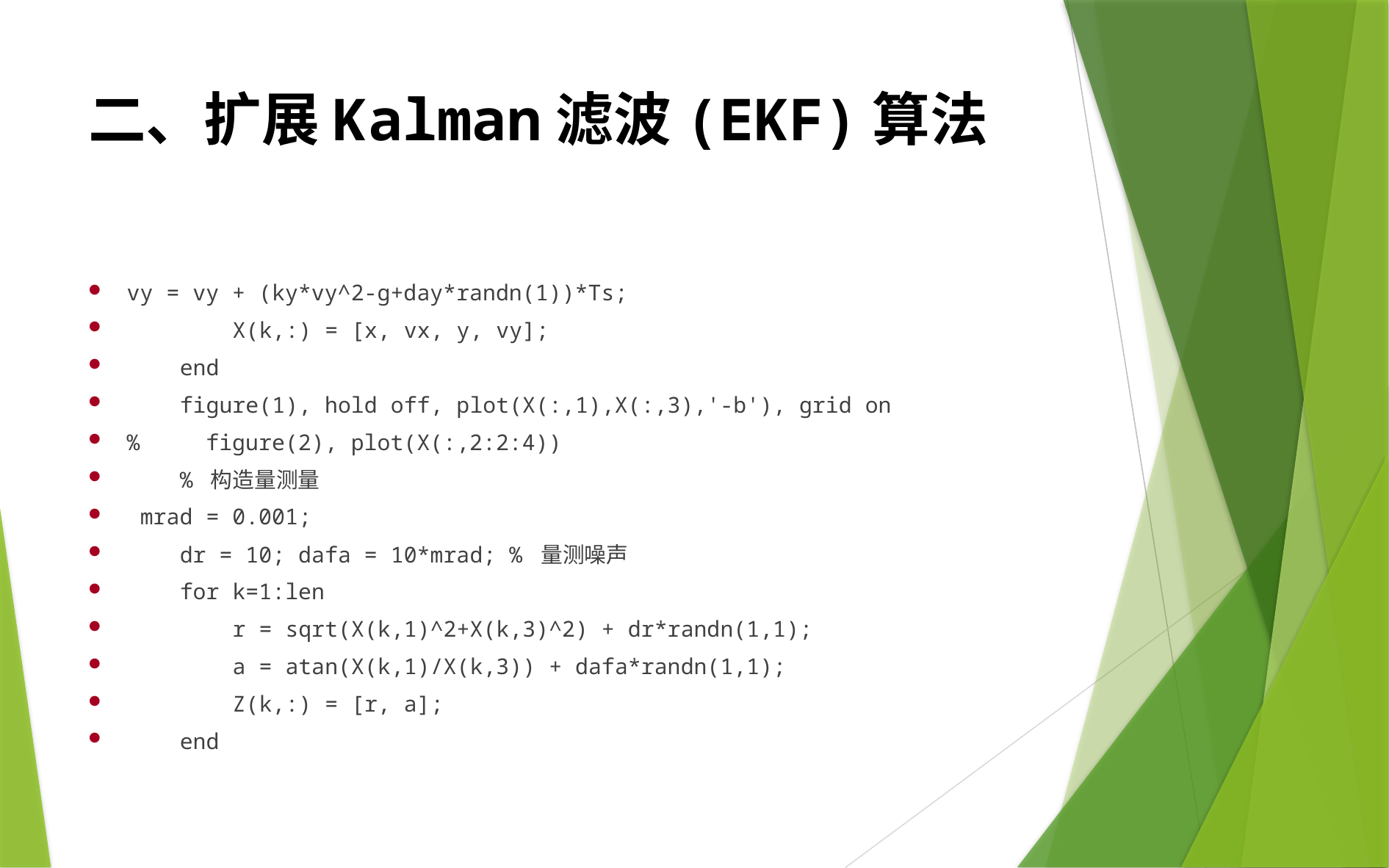

# 二、扩展Kalman滤波(EKF)算法
vy = vy + (ky*vy^2-g+day*randn(1))*Ts;
        X(k,:) = [x, vx, y, vy];
    end
    figure(1), hold off, plot(X(:,1),X(:,3),'-b'), grid on
%     figure(2), plot(X(:,2:2:4))
    % 构造量测量
 mrad = 0.001;
    dr = 10; dafa = 10*mrad; % 量测噪声
    for k=1:len
        r = sqrt(X(k,1)^2+X(k,3)^2) + dr*randn(1,1);
        a = atan(X(k,1)/X(k,3)) + dafa*randn(1,1);
        Z(k,:) = [r, a];
    end